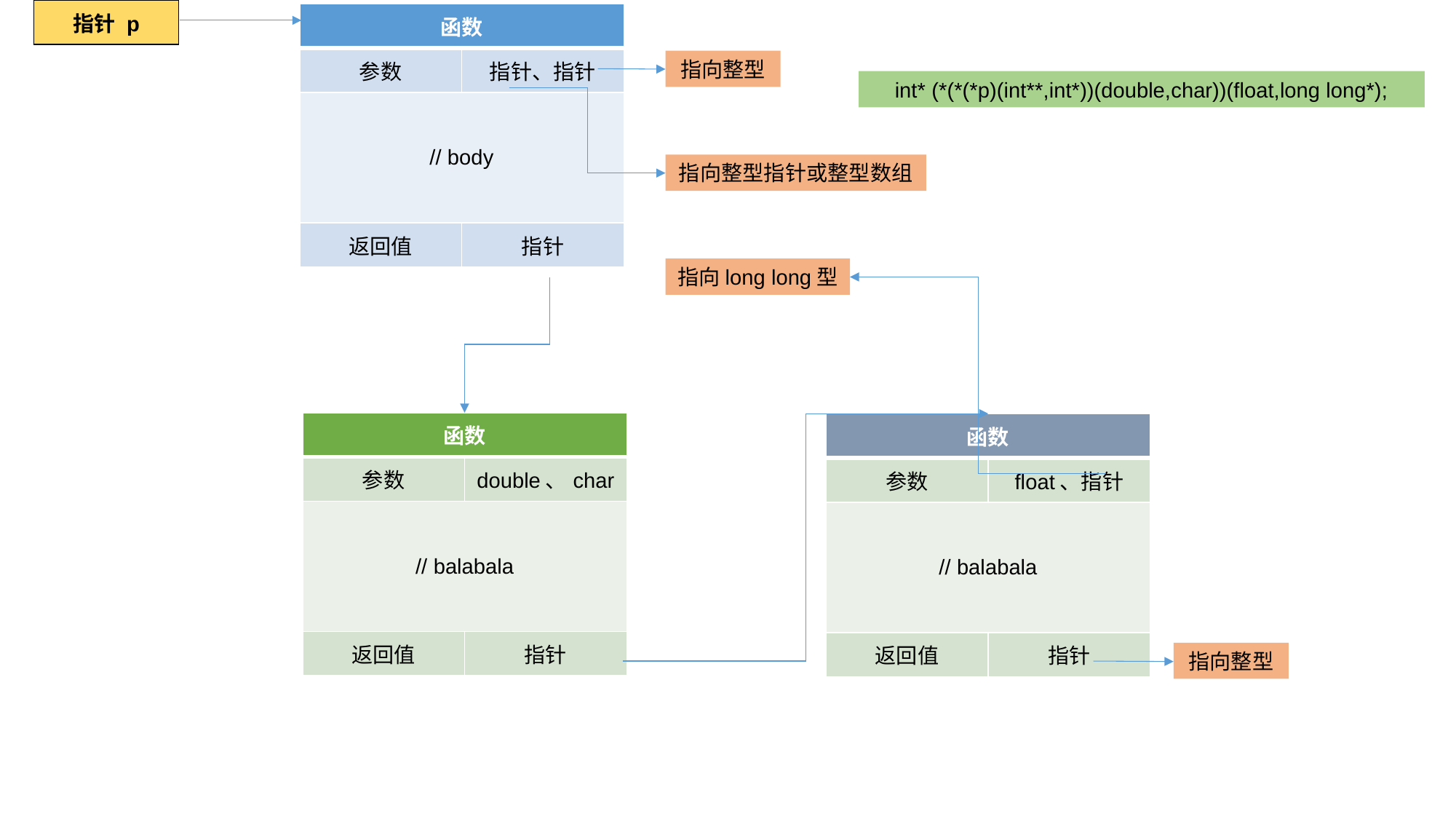

| 指针 p |
| --- |
| 函数 |  |
| --- | --- |
| 参数 | 指针、指针 |
| // body |  |
| 返回值 | 指针 |
指向整型
int* (*(*(*p)(int**,int*))(double,char))(float,long long*);
指向整型指针或整型数组
指向long long型
| 函数 |  |
| --- | --- |
| 参数 | double、char |
| // balabala |  |
| 返回值 | 指针 |
| 函数 |  |
| --- | --- |
| 参数 | float、指针 |
| // balabala |  |
| 返回值 | 指针 |
指向整型